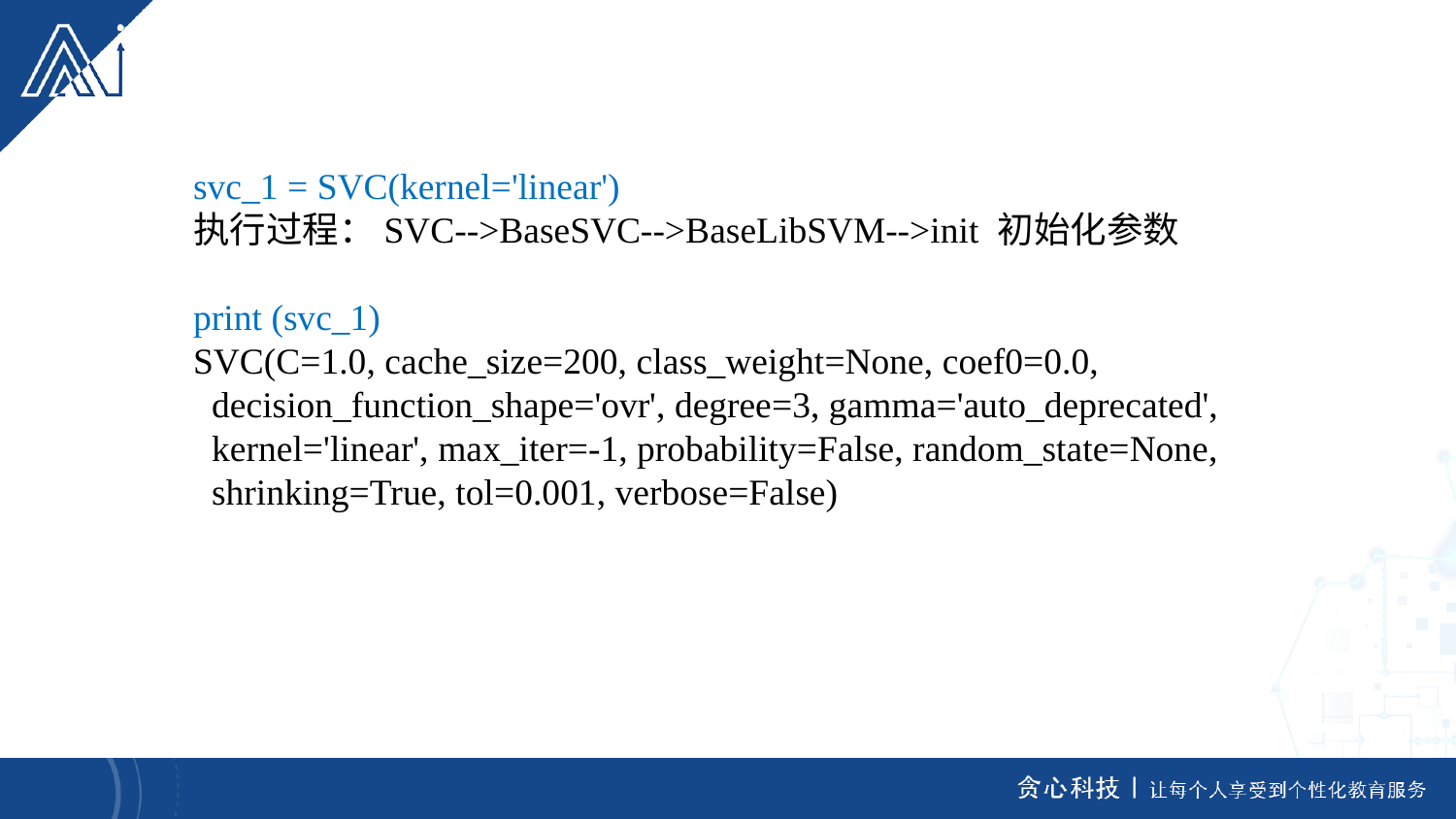

svc_1 = SVC(kernel='linear')
执行过程：SVC-->BaseSVC-->BaseLibSVM-->init 初始化参数

print (svc_1)
SVC(C=1.0, cache_size=200, class_weight=None, coef0=0.0,
  decision_function_shape='ovr', degree=3, gamma='auto_deprecated',
  kernel='linear', max_iter=-1, probability=False, random_state=None,
  shrinking=True, tol=0.001, verbose=False)